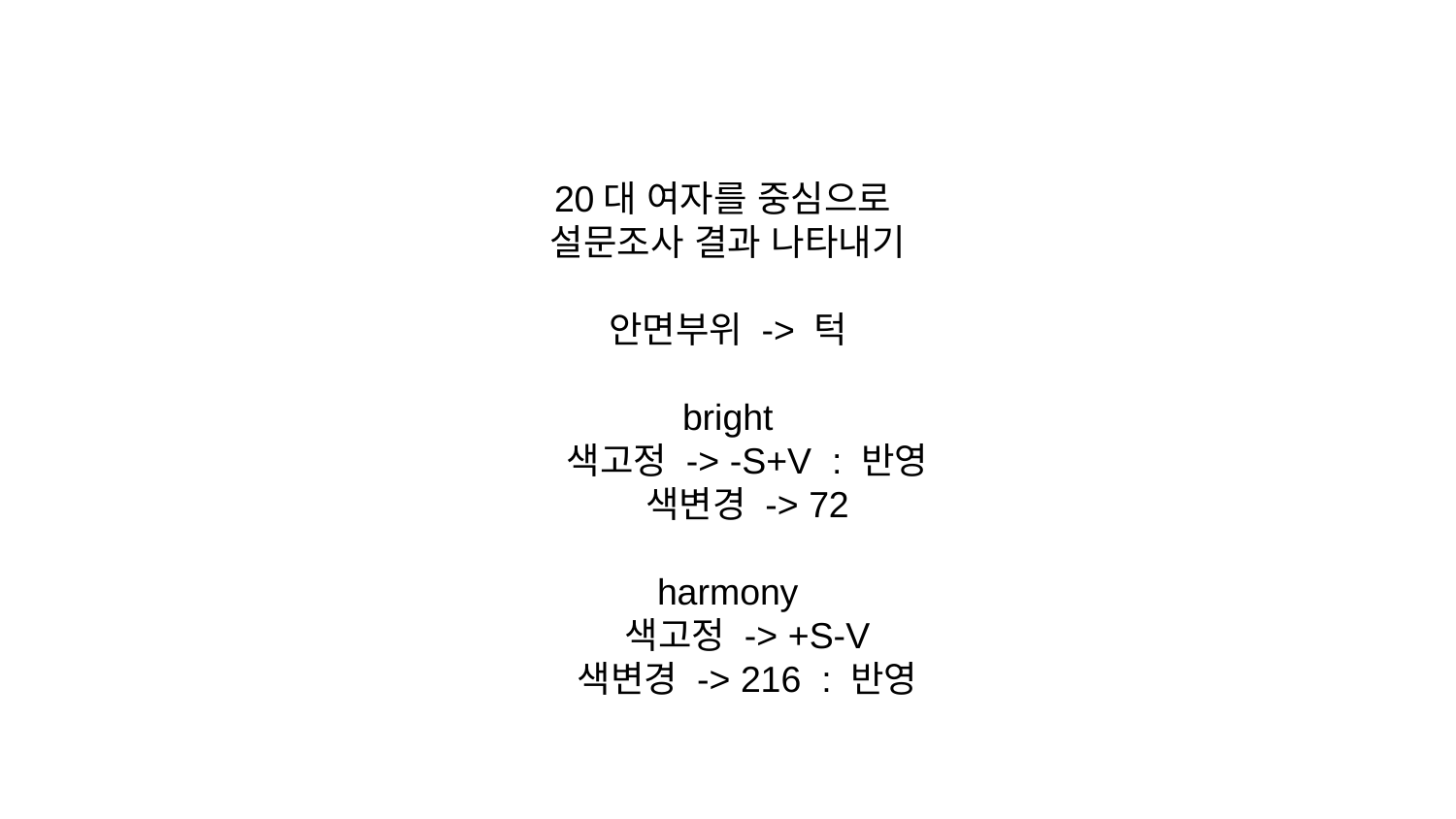

20대 여자를 중심으로
설문조사 결과 나타내기

안면부위 -> 턱

bright
   색고정 -> -S+V  : 반영
   색변경 -> 72

harmony
   색고정 -> +S-V
   색변경 -> 216  : 반영